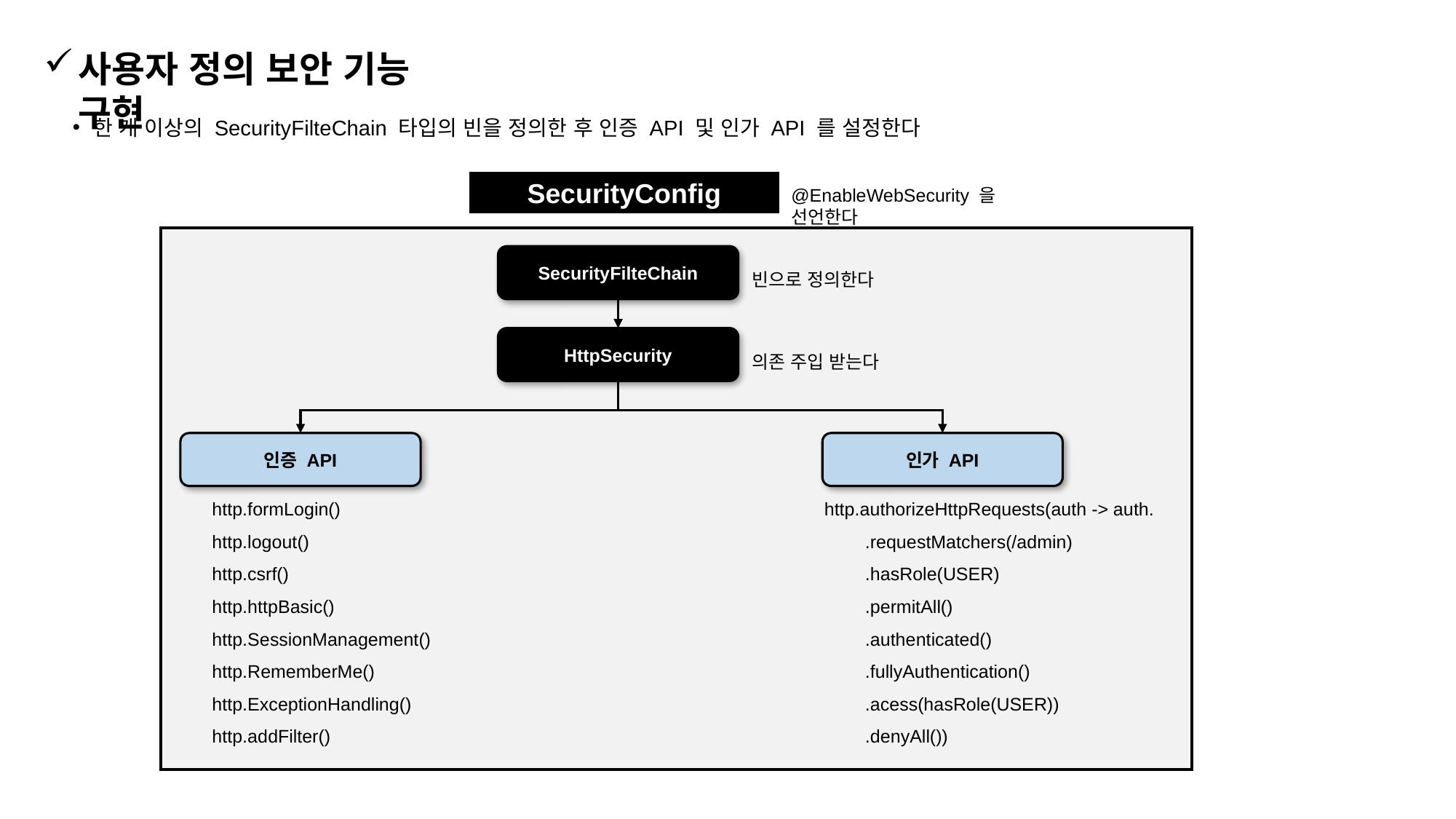

사용자 정의 보안 기능 구현
한 개 이상의 SecurityFilteChain 타입의 빈을 정의한 후 인증 API 및 인가 API 를 설정한다
SecurityConfig
@EnableWebSecurity 을 선언한다

SecurityFilteChain
빈으로 정의한다
HttpSecurity
의존 주입 받는다
인증 API
인가 API
http.formLogin()
http.logout()
http.csrf()
http.httpBasic()
http.SessionManagement()
http.RememberMe()
http.ExceptionHandling()
http.addFilter()
http.authorizeHttpRequests(auth -> auth.
        .requestMatchers(/admin)
        .hasRole(USER)
        .permitAll()
        .authenticated()
        .fullyAuthentication()
        .acess(hasRole(USER))
        .denyAll())